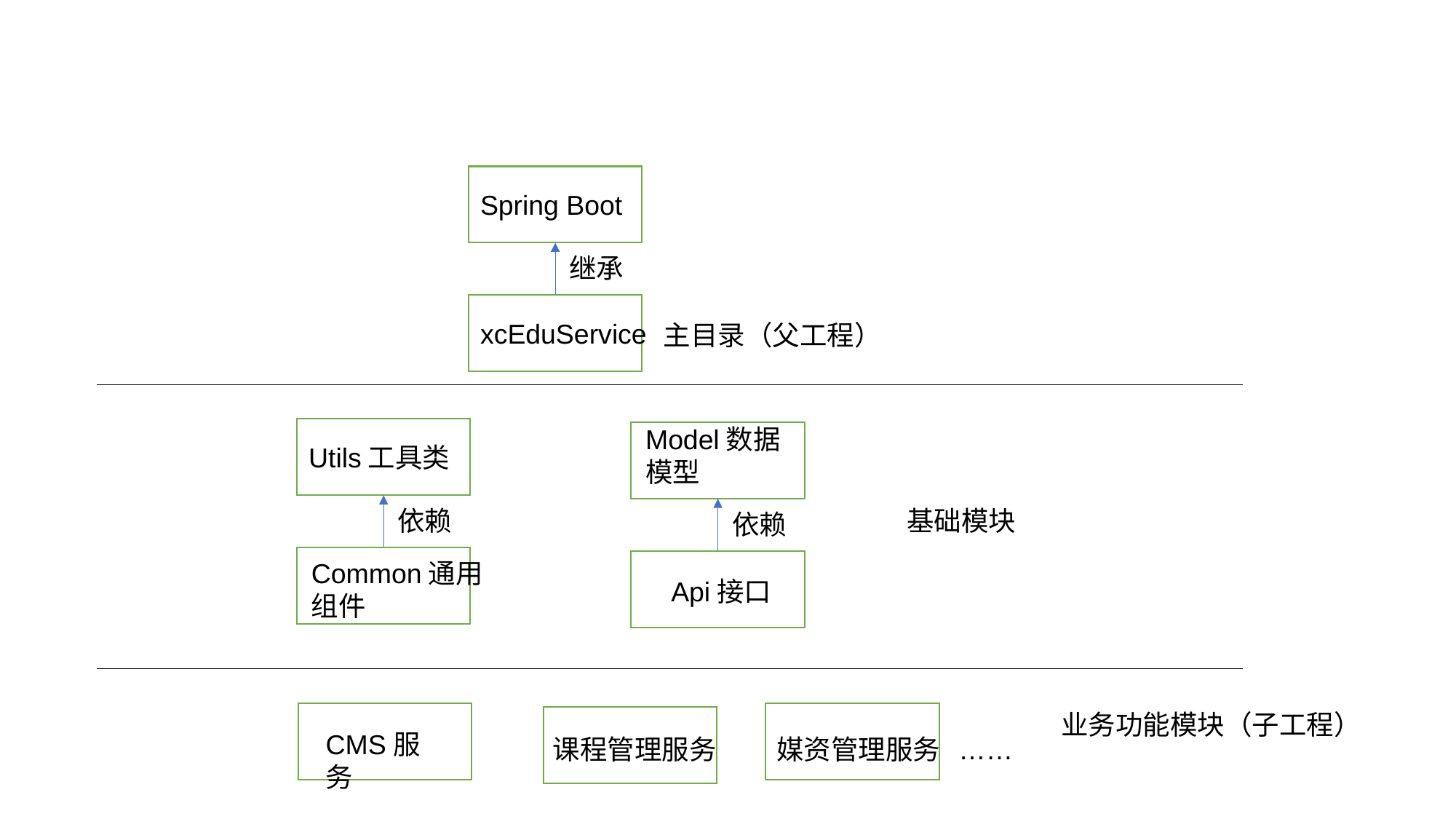

Spring Boot
继承

xcEduService
主目录（父工程）
Model数据
模型

Utils工具类
依赖
基础模块
依赖

Common通用组件

Api接口
业务功能模块（子工程）

CMS服务
课程管理服务
媒资管理服务
……